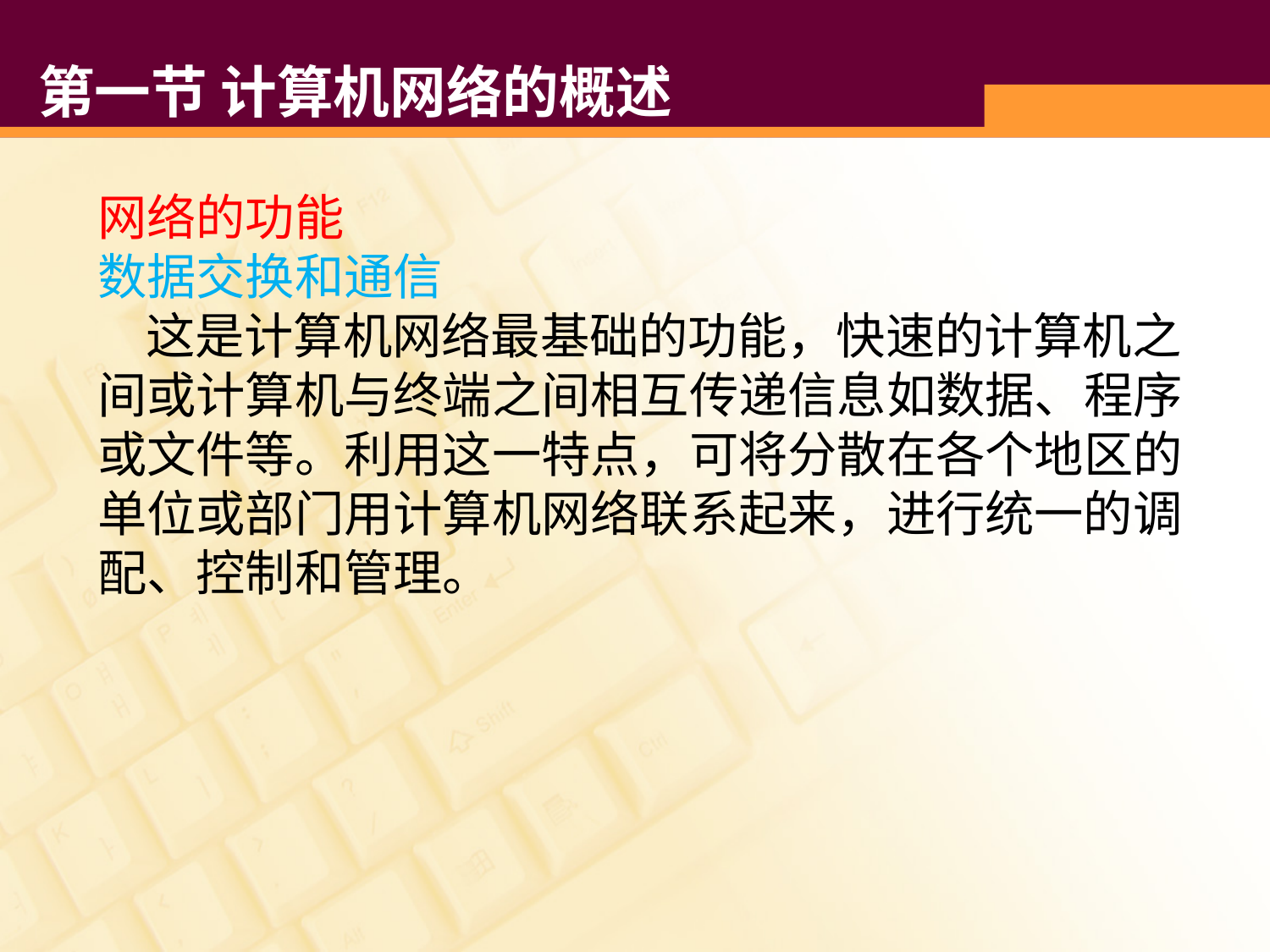

# 第一节 计算机网络的概述
网络的功能
数据交换和通信
    这是计算机网络最基础的功能，快速的计算机之间或计算机与终端之间相互传递信息如数据、程序或文件等。利用这一特点，可将分散在各个地区的单位或部门用计算机网络联系起来，进行统一的调配、控制和管理。